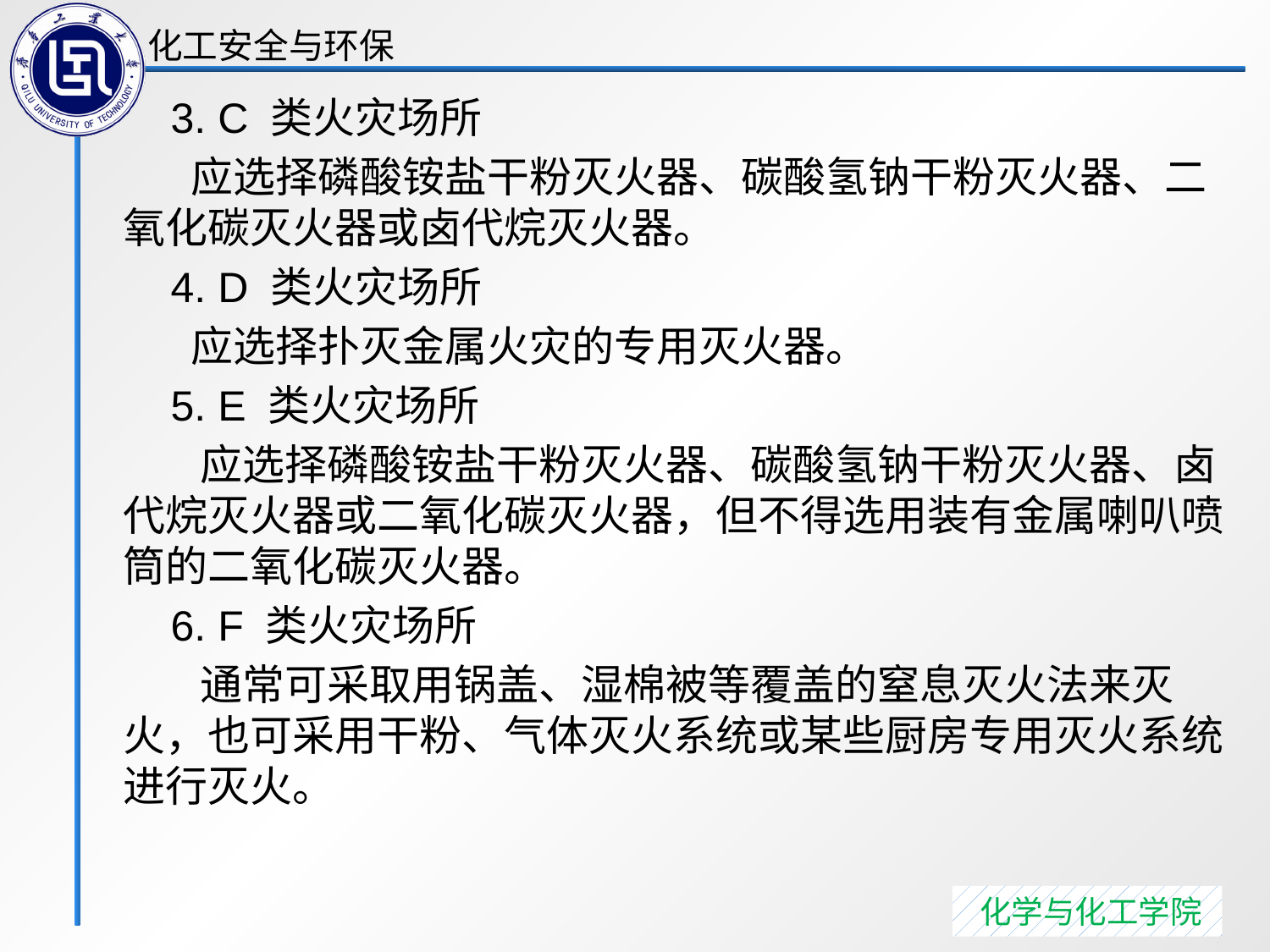

3. C 类火灾场所
      应选择磷酸铵盐干粉灭火器、碳酸氢钠干粉灭火器、二氧化碳灭火器或卤代烷灭火器。
    4. D 类火灾场所
      应选择扑灭金属火灾的专用灭火器。
    5. E 类火灾场所
       应选择磷酸铵盐干粉灭火器、碳酸氢钠干粉灭火器、卤代烷灭火器或二氧化碳灭火器，但不得选用装有金属喇叭喷筒的二氧化碳灭火器。
    6. F 类火灾场所
       通常可采取用锅盖、湿棉被等覆盖的窒息灭火法来灭火，也可采用干粉、气体灭火系统或某些厨房专用灭火系统进行灭火。